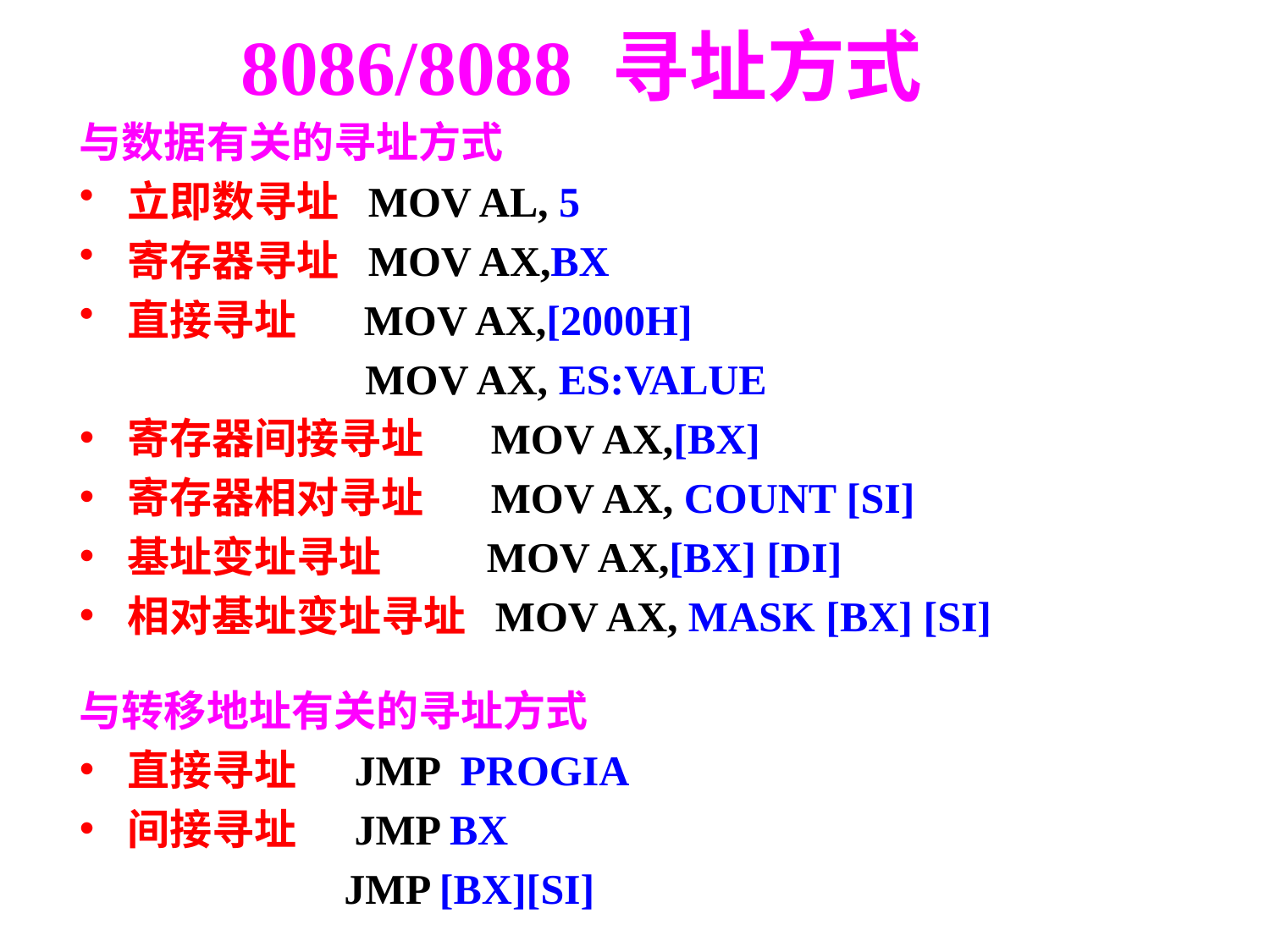

# 8086/8088 寻址方式
与数据有关的寻址方式
立即数寻址  MOV AL, 5
寄存器寻址  MOV AX,BX
直接寻址      MOV AX,[2000H]
                           MOV AX, ES:VALUE
寄存器间接寻址      MOV AX,[BX]
寄存器相对寻址      MOV AX, COUNT [SI]
基址变址寻址          MOV AX,[BX] [DI]
相对基址变址寻址  MOV AX, MASK [BX] [SI]
与转移地址有关的寻址方式
直接寻址     JMP  PROGIA
间接寻址     JMP BX
                         JMP [BX][SI]